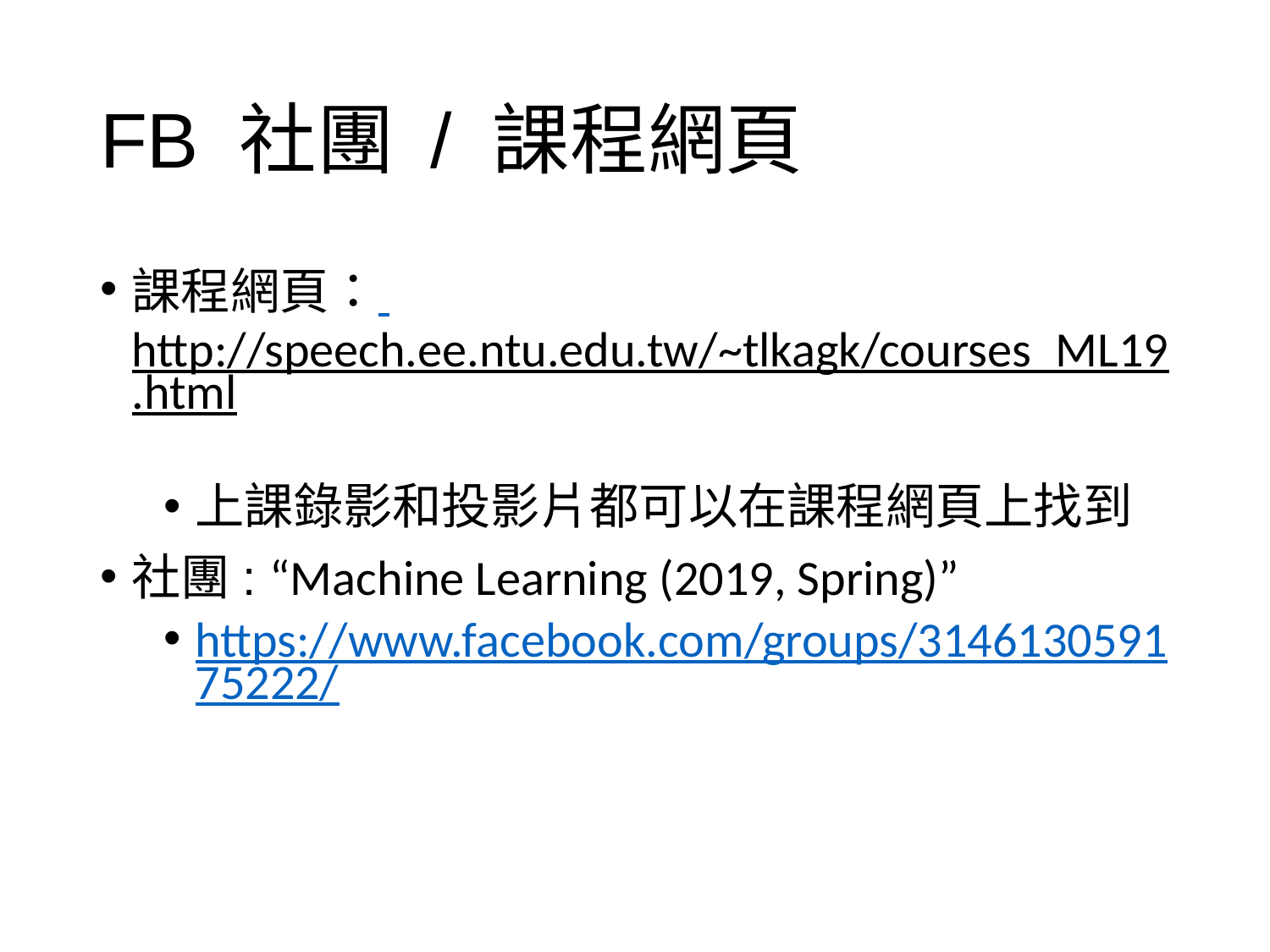

# FB 社團 / 課程網頁
課程網頁： http://speech.ee.ntu.edu.tw/~tlkagk/courses_ML19.html
上課錄影和投影片都可以在課程網頁上找到
社團: “Machine Learning (2019, Spring)”
https://www.facebook.com/groups/314613059175222/